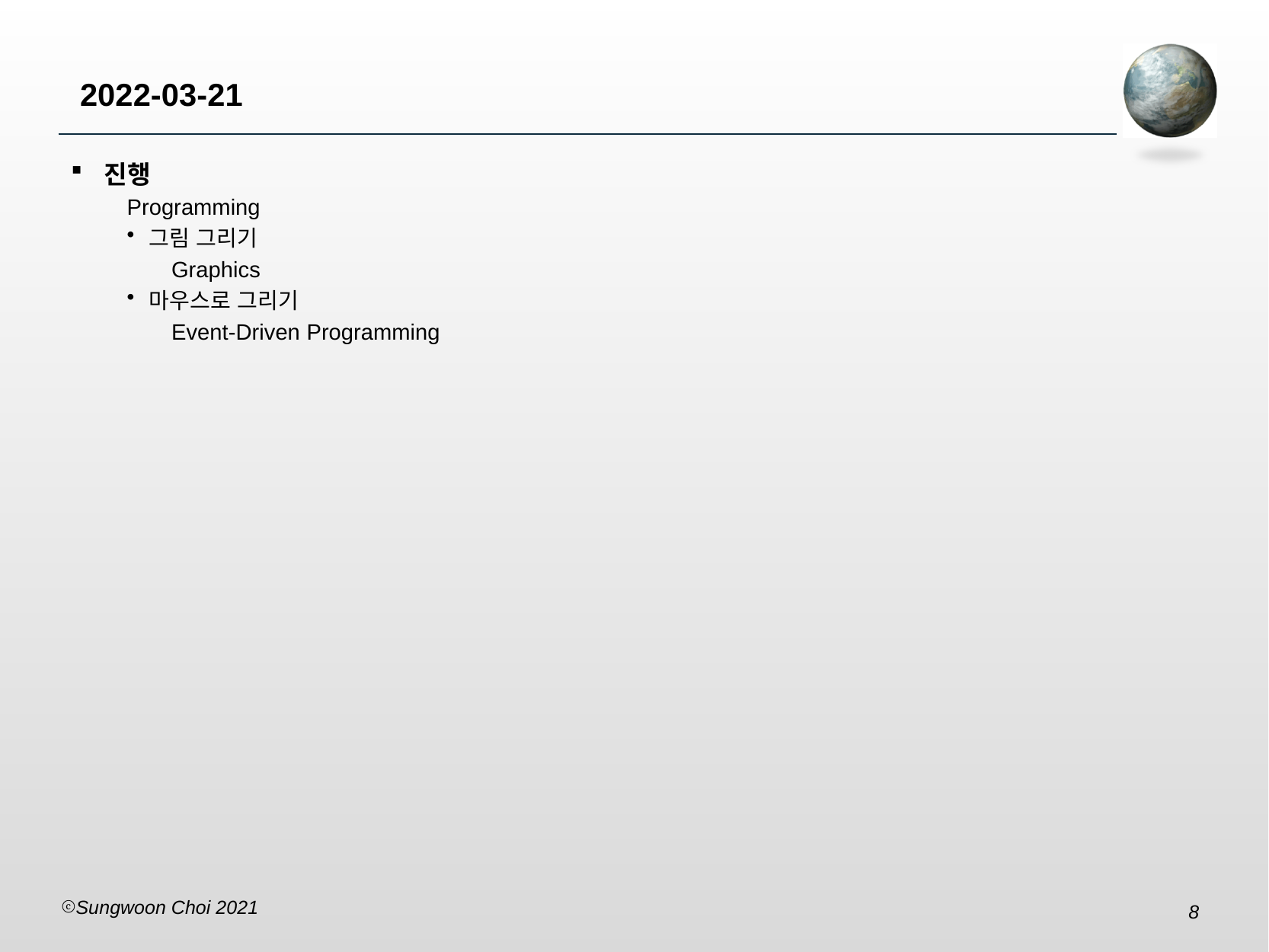

# 2022-03-21
진행
Programming
그림 그리기
Graphics
마우스로 그리기
Event-Driven Programming

Sungwoon Choi 2021
8